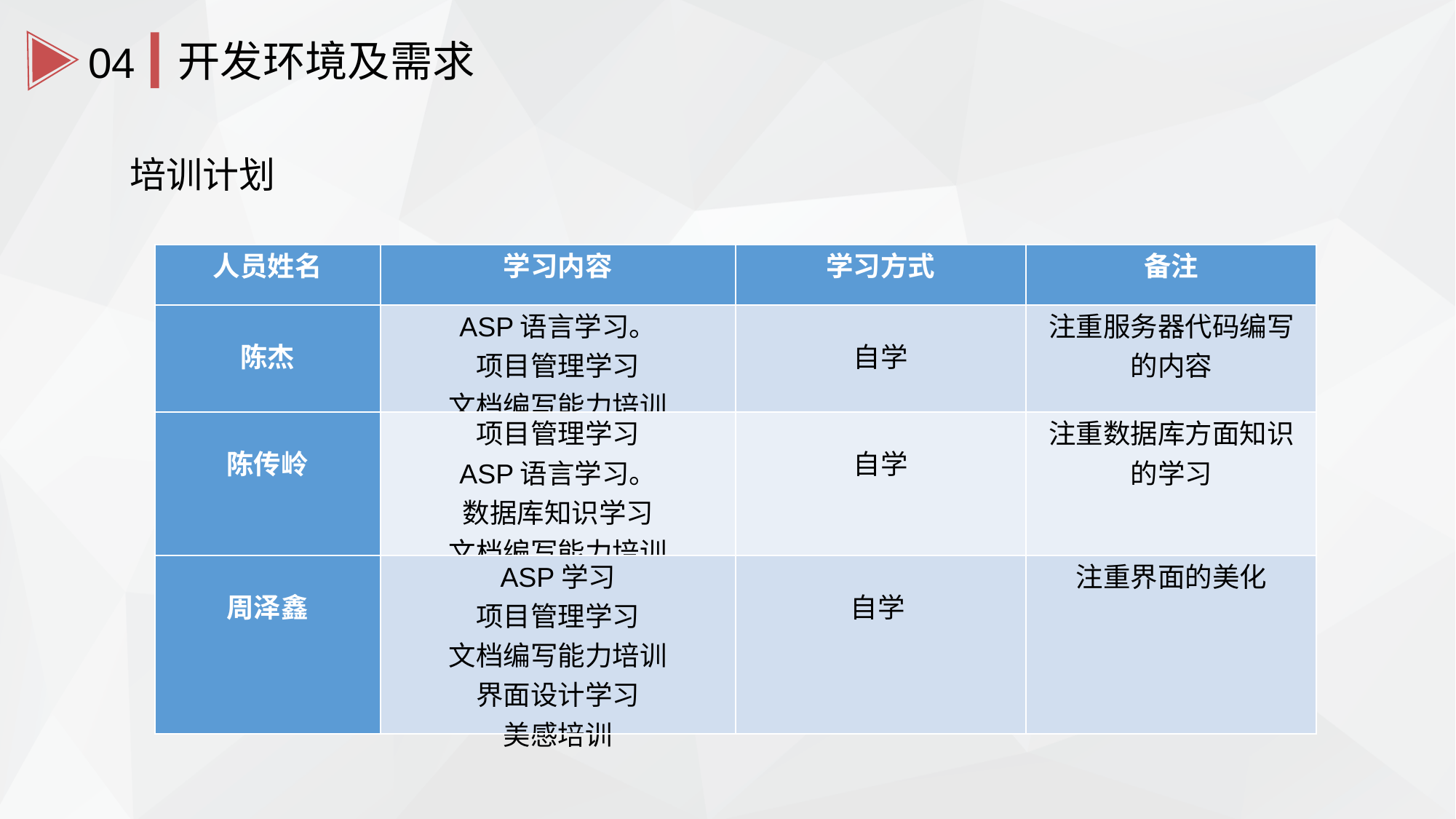

开发环境及需求
04

培训计划
| 人员姓名 | 学习内容 | 学习方式 | 备注 |
| --- | --- | --- | --- |
| 陈杰 | ASP语言学习。 项目管理学习 文档编写能力培训 | 自学 | 注重服务器代码编写的内容 |
| 陈传岭 | 项目管理学习 ASP语言学习。 数据库知识学习 文档编写能力培训 | 自学 | 注重数据库方面知识的学习 |
| 周泽鑫 | ASP学习 项目管理学习 文档编写能力培训 界面设计学习 美感培训 | 自学 | 注重界面的美化 |